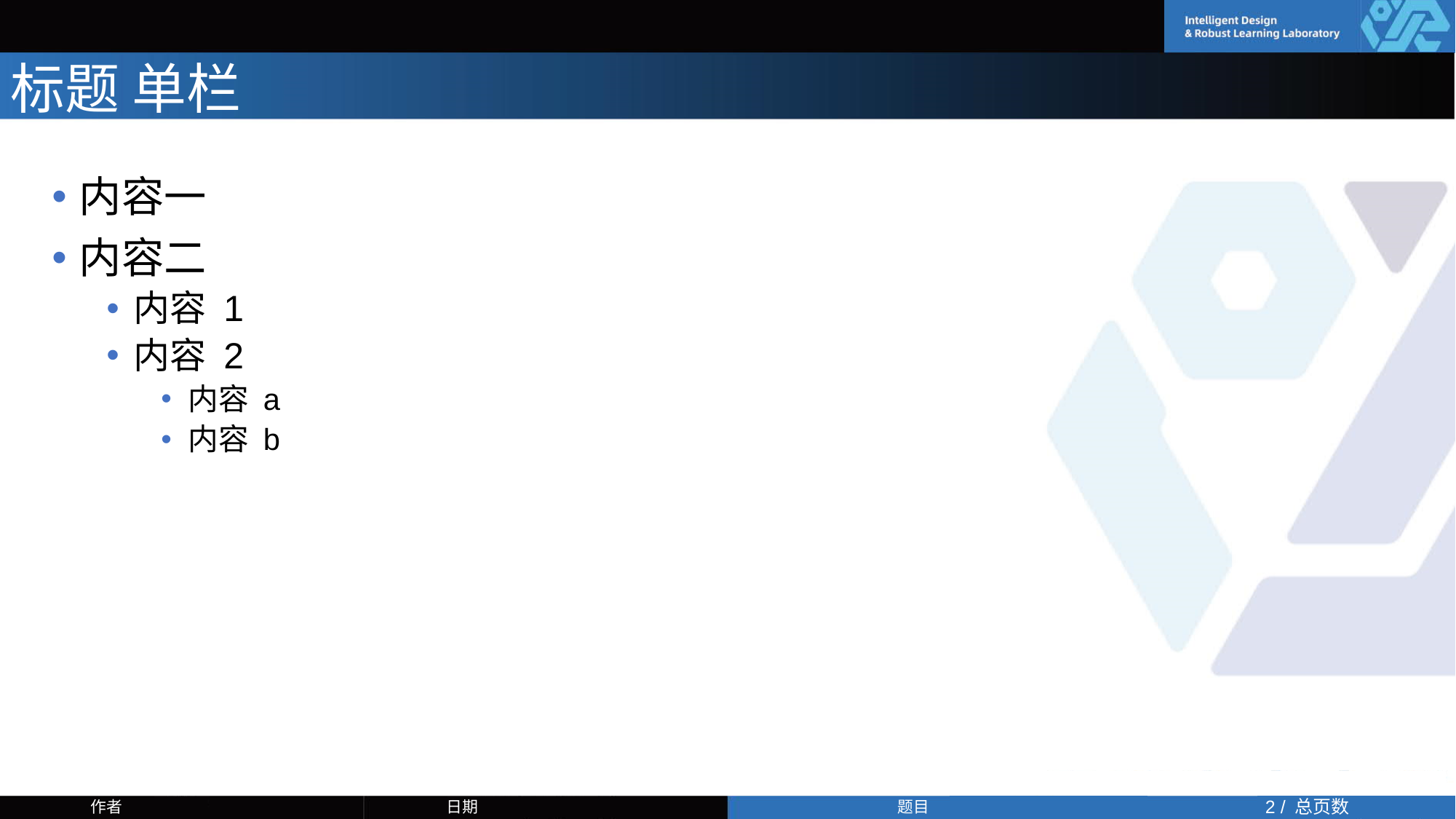

# 标题 单栏
内容一
内容二
内容 1
内容 2
内容 a
内容 b
2 / 总页数